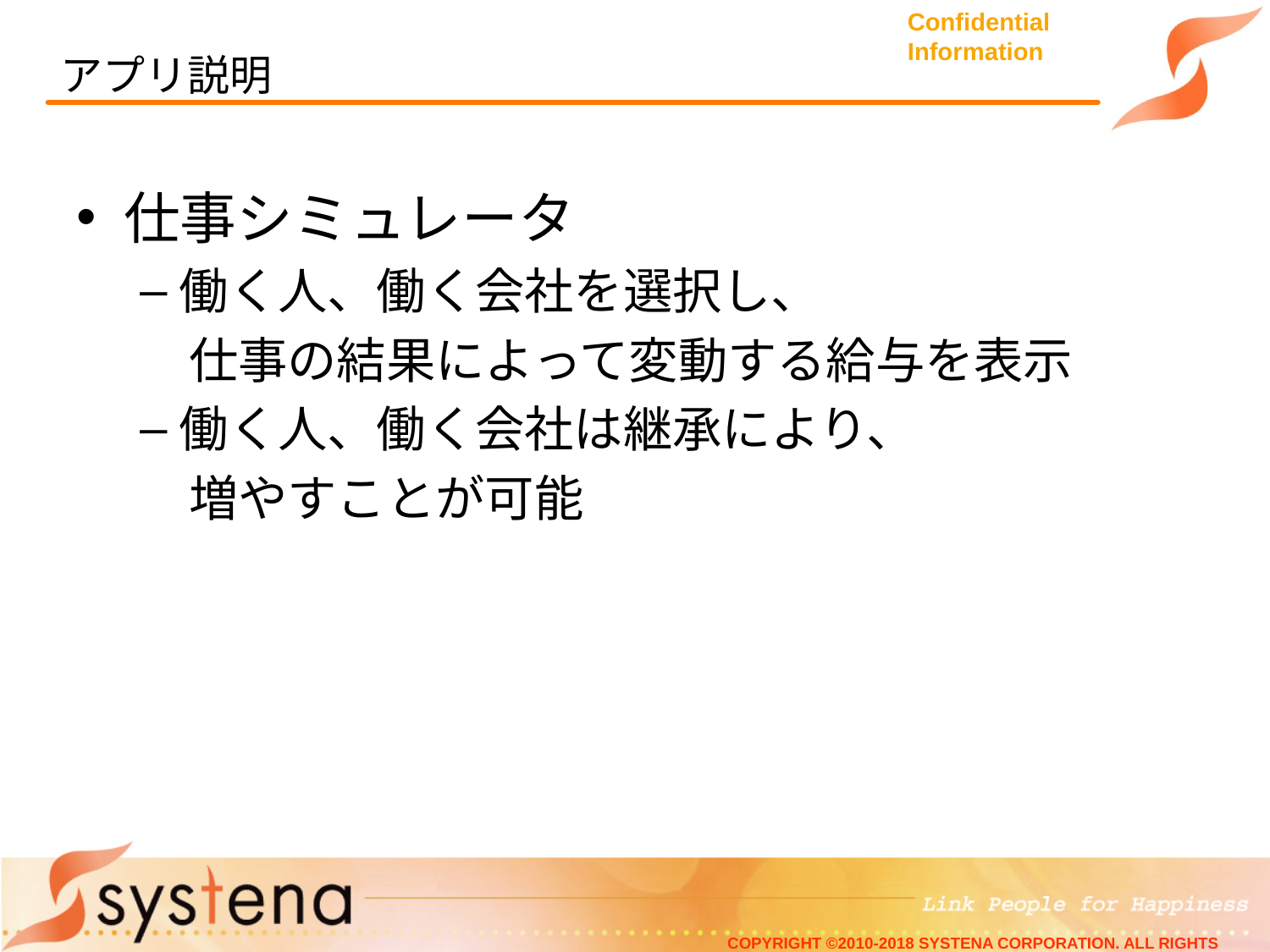

# アプリ説明
仕事シミュレータ
働く人、働く会社を選択し、
　仕事の結果によって変動する給与を表示
働く人、働く会社は継承により、
　増やすことが可能